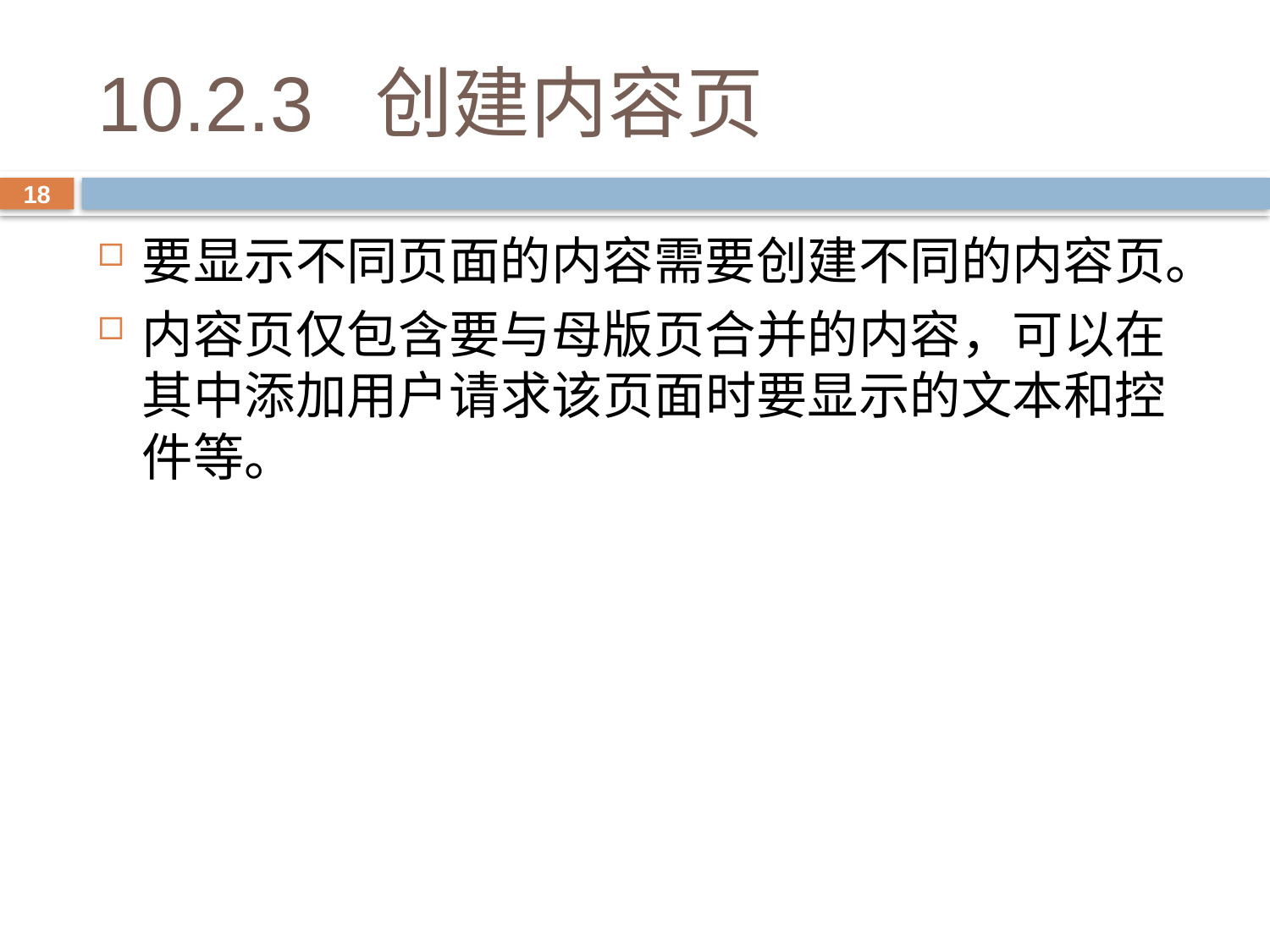

# 10.2.3  创建内容页
18
要显示不同页面的内容需要创建不同的内容页。
内容页仅包含要与母版页合并的内容，可以在其中添加用户请求该页面时要显示的文本和控件等。